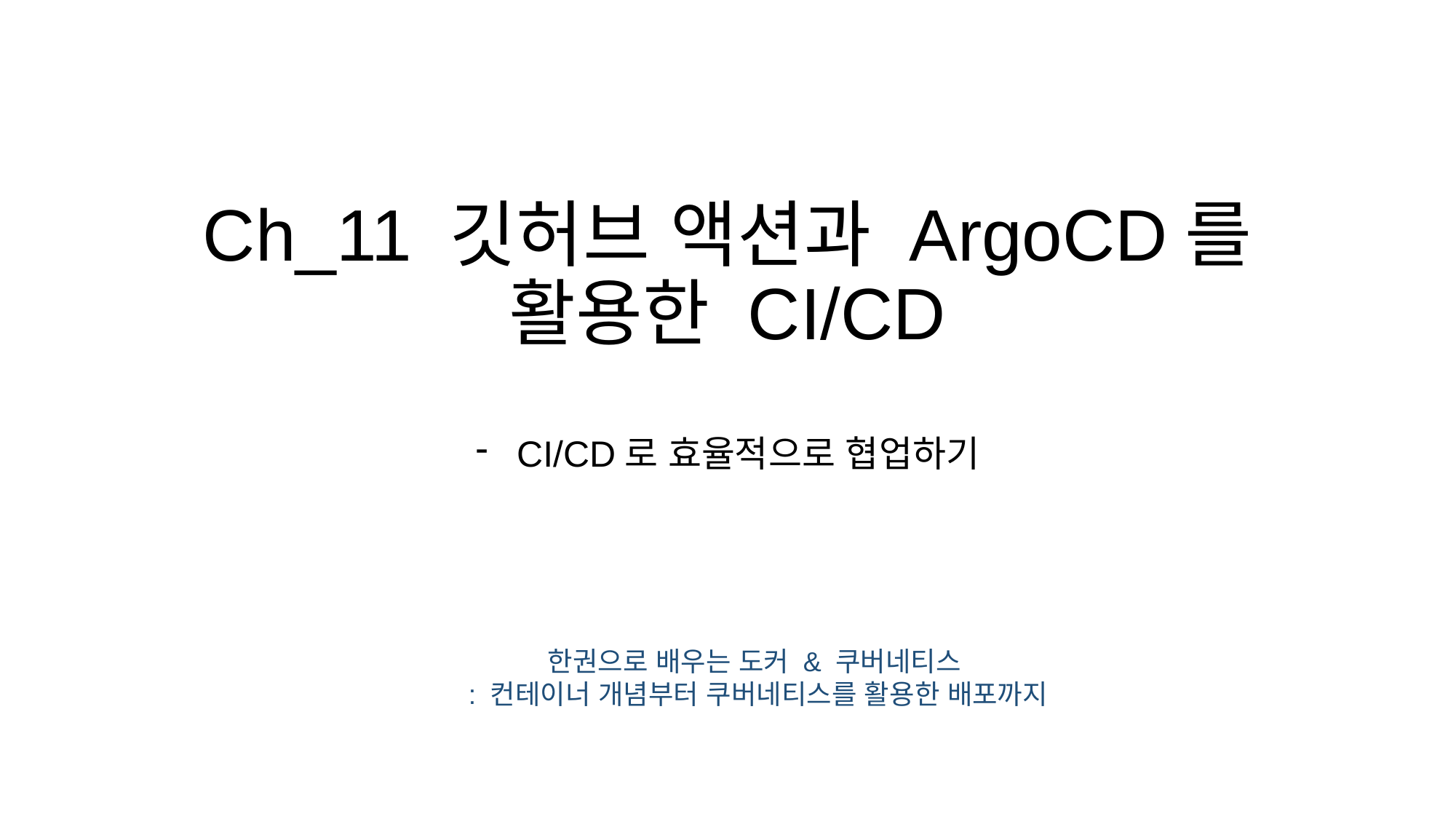

# Ch_11 깃허브 액션과 ArgoCD를 활용한 CI/CD
CI/CD로 효율적으로 협업하기
한권으로 배우는 도커 & 쿠버네티스
: 컨테이너 개념부터 쿠버네티스를 활용한 배포까지